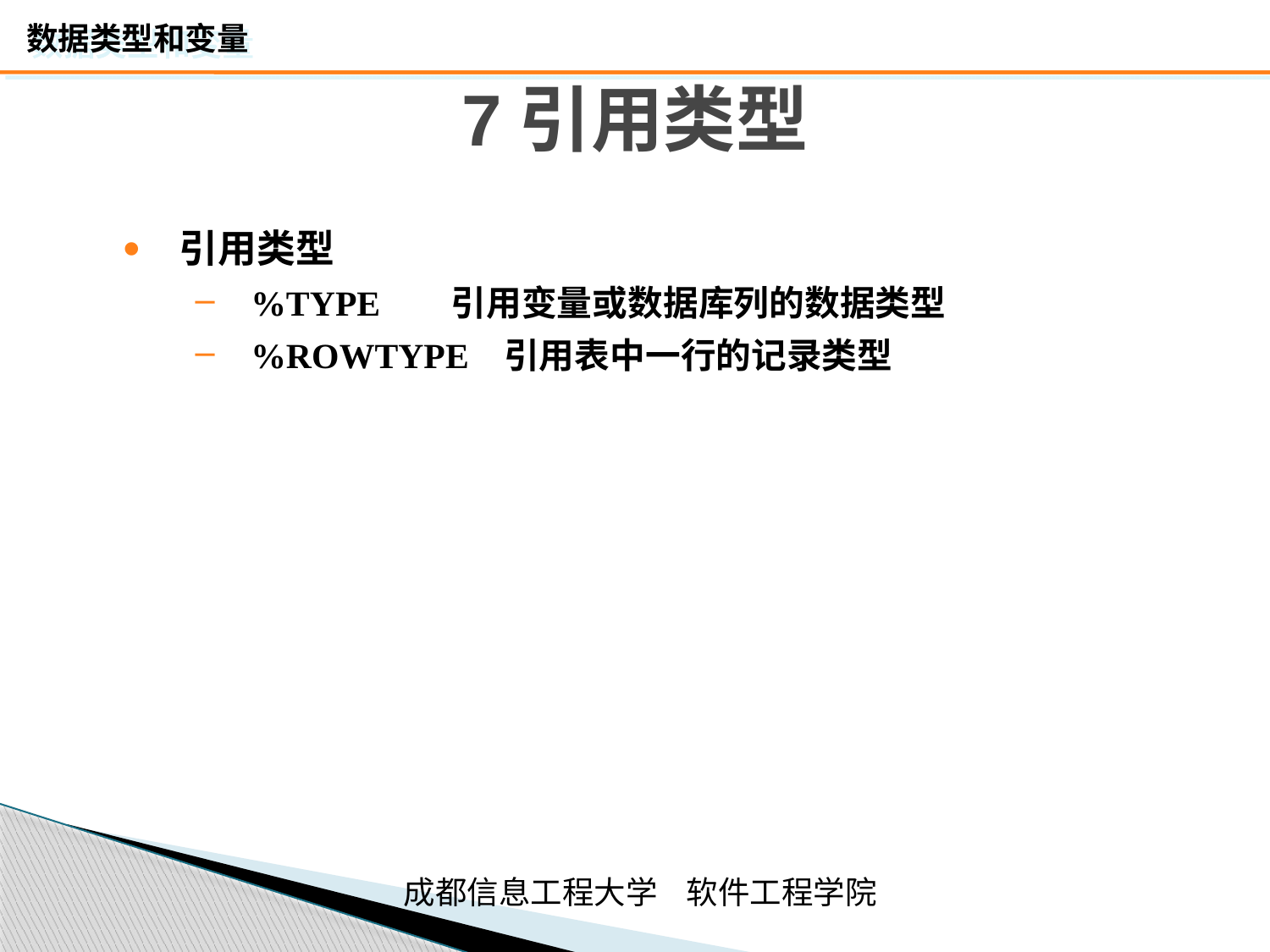

# 7引用类型
引用类型
%TYPE       引用变量或数据库列的数据类型
%ROWTYPE   引用表中一行的记录类型